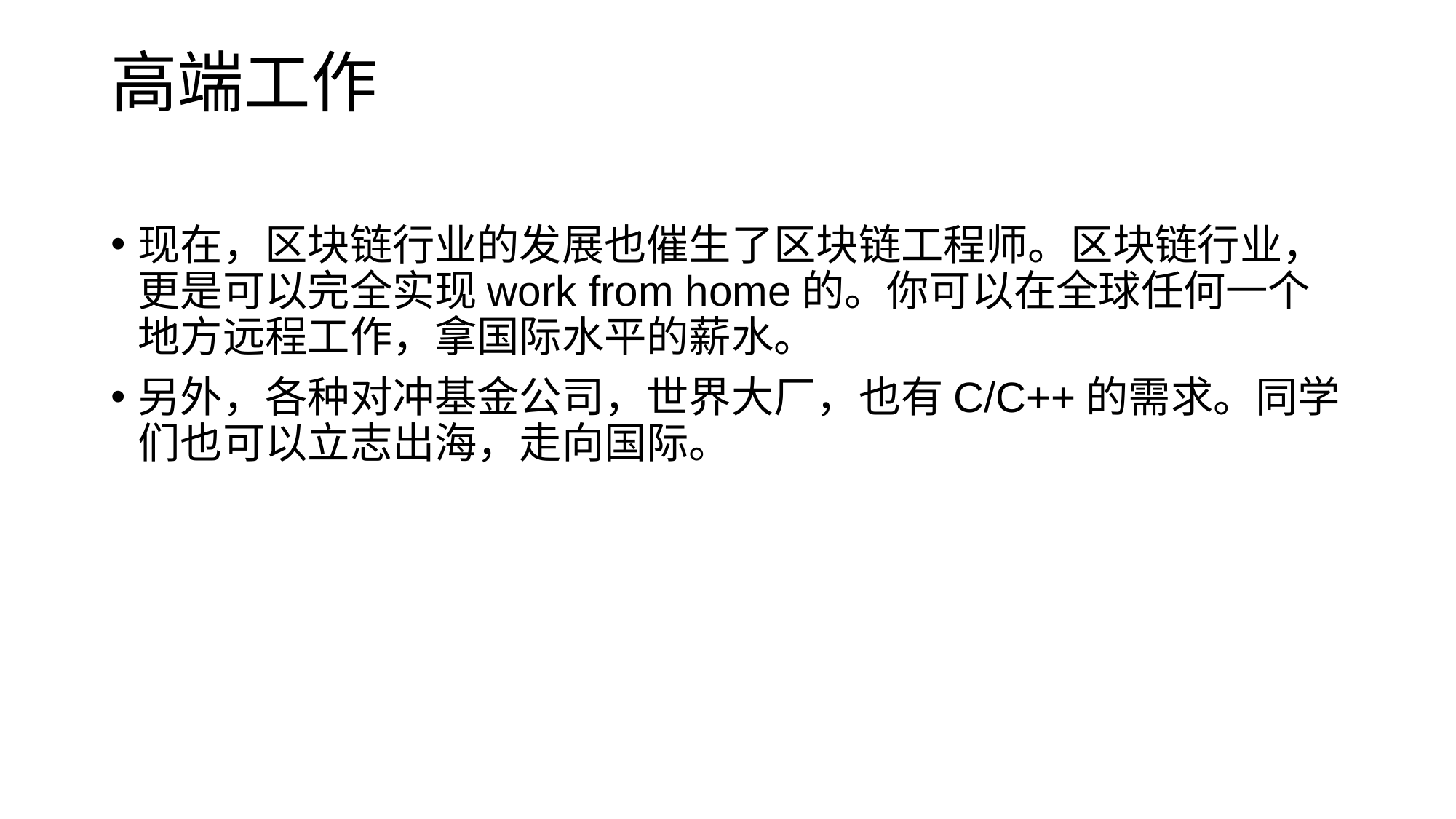

# 高端工作
现在，区块链行业的发展也催生了区块链工程师。区块链行业，更是可以完全实现work from home的。你可以在全球任何一个地方远程工作，拿国际水平的薪水。
另外，各种对冲基金公司，世界大厂，也有C/C++的需求。同学们也可以立志出海，走向国际。